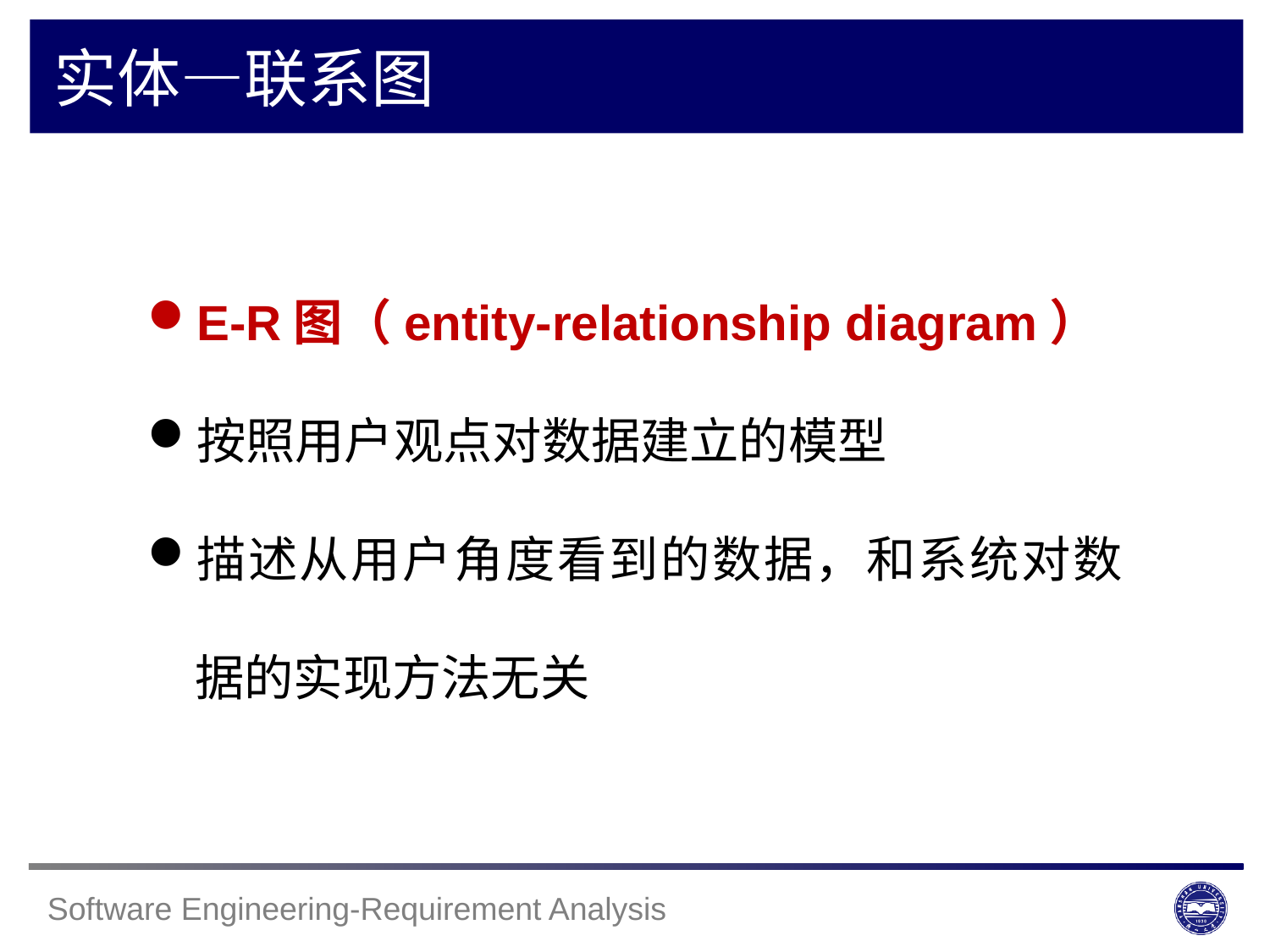

实体—联系图
E-R图（entity-relationship diagram）
按照用户观点对数据建立的模型
描述从用户角度看到的数据，和系统对数据的实现方法无关